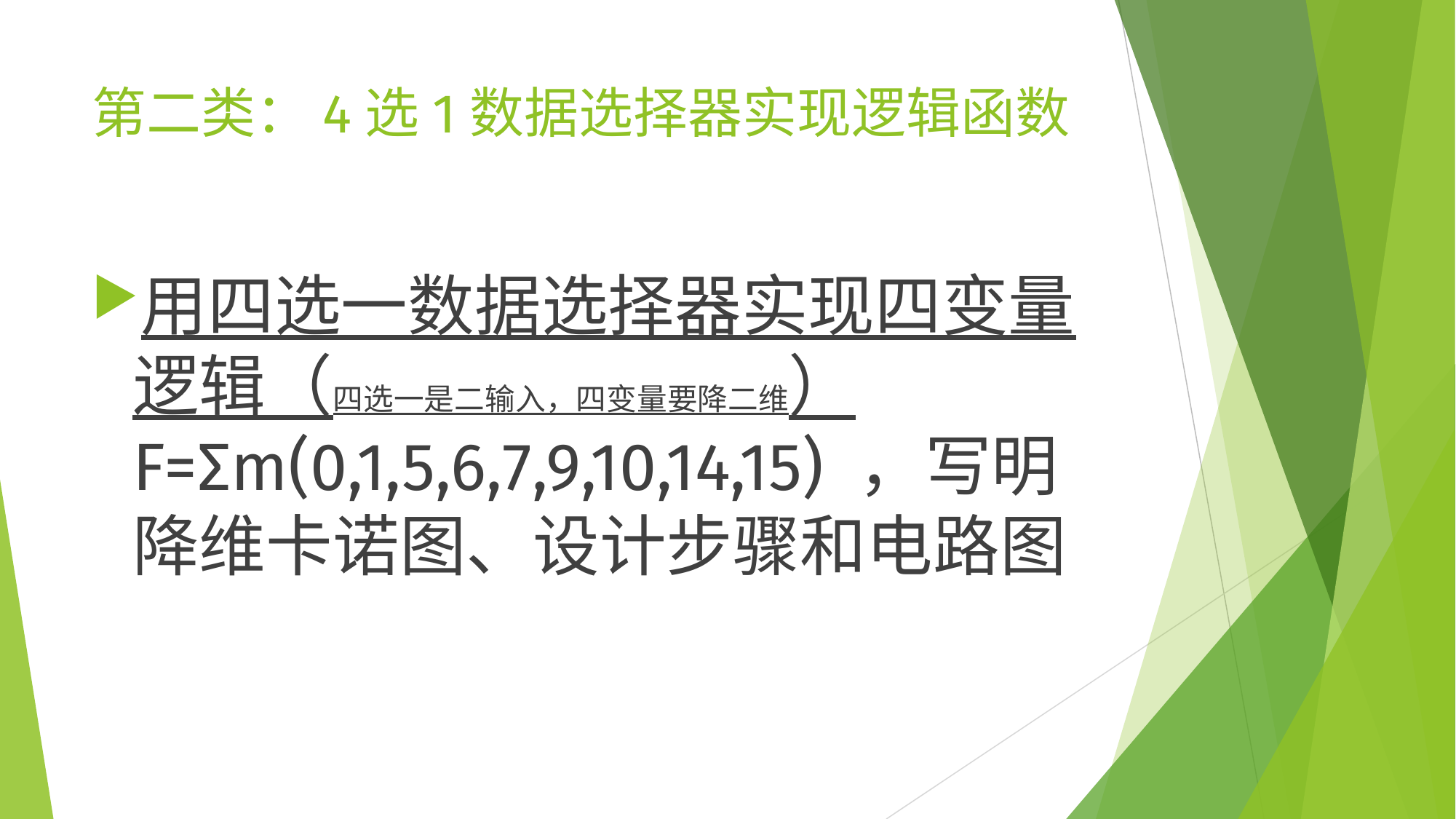

# 第二类：4选1数据选择器实现逻辑函数
用四选一数据选择器实现四变量逻辑（四选一是二输入，四变量要降二维） F=Σm(0,1,5,6,7,9,10,14,15) ，写明降维卡诺图、设计步骤和电路图